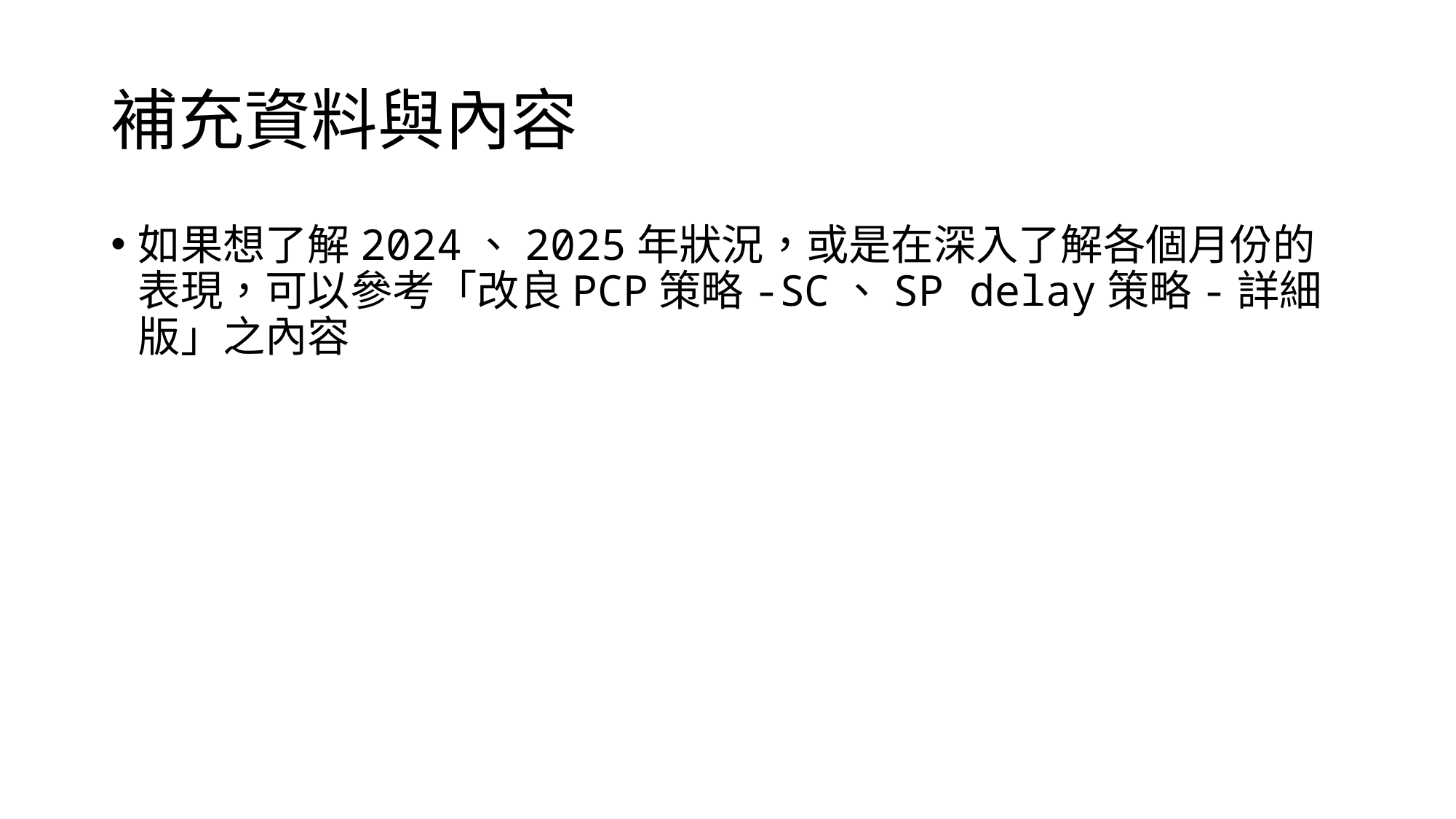

# 補充資料與內容
如果想了解2024、2025年狀況，或是在深入了解各個月份的表現，可以參考「改良PCP策略-SC、SP delay策略-詳細版」之內容